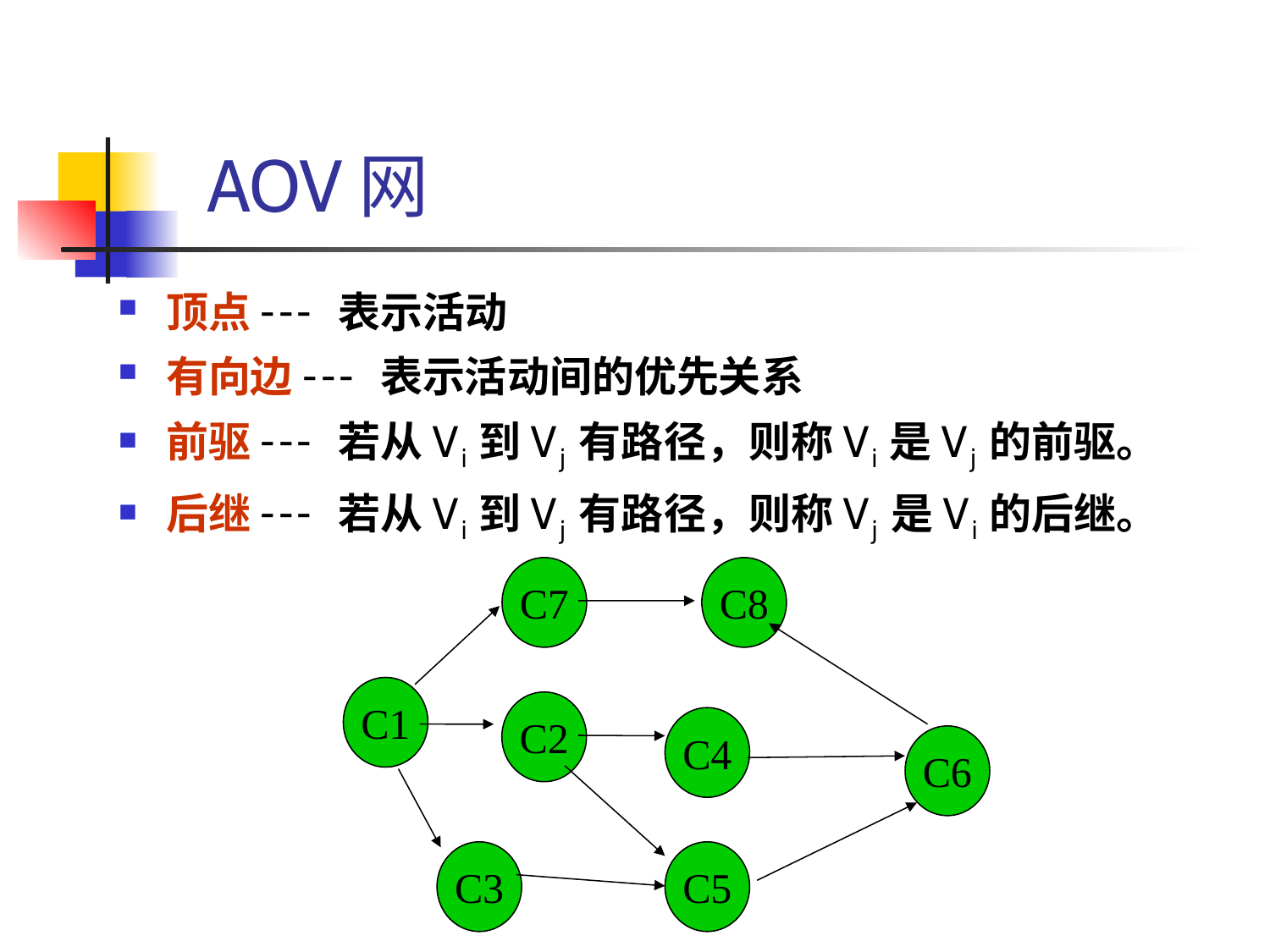

# AOV网
顶点--- 表示活动
有向边--- 表示活动间的优先关系
前驱--- 若从Vi到Vj有路径，则称Vi是Vj的前驱。
后继--- 若从Vi到Vj有路径，则称Vj是Vi的后继。

C7
C8

C1
C2
C4

C6

C3
C5